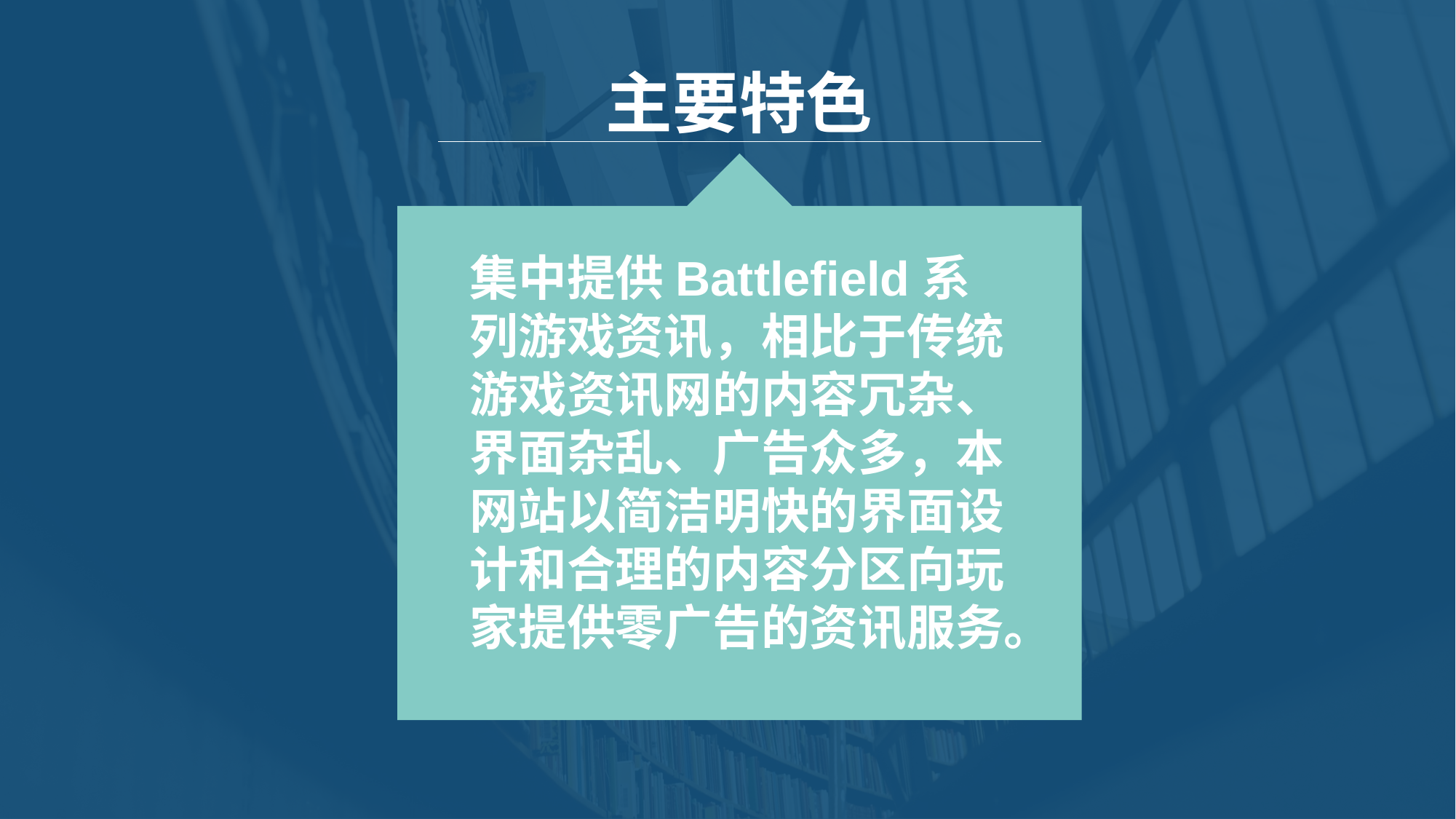

主要特色

集中提供Battlefield系列游戏资讯，相比于传统游戏资讯网的内容冗杂、界面杂乱、广告众多，本网站以简洁明快的界面设计和合理的内容分区向玩家提供零广告的资讯服务。